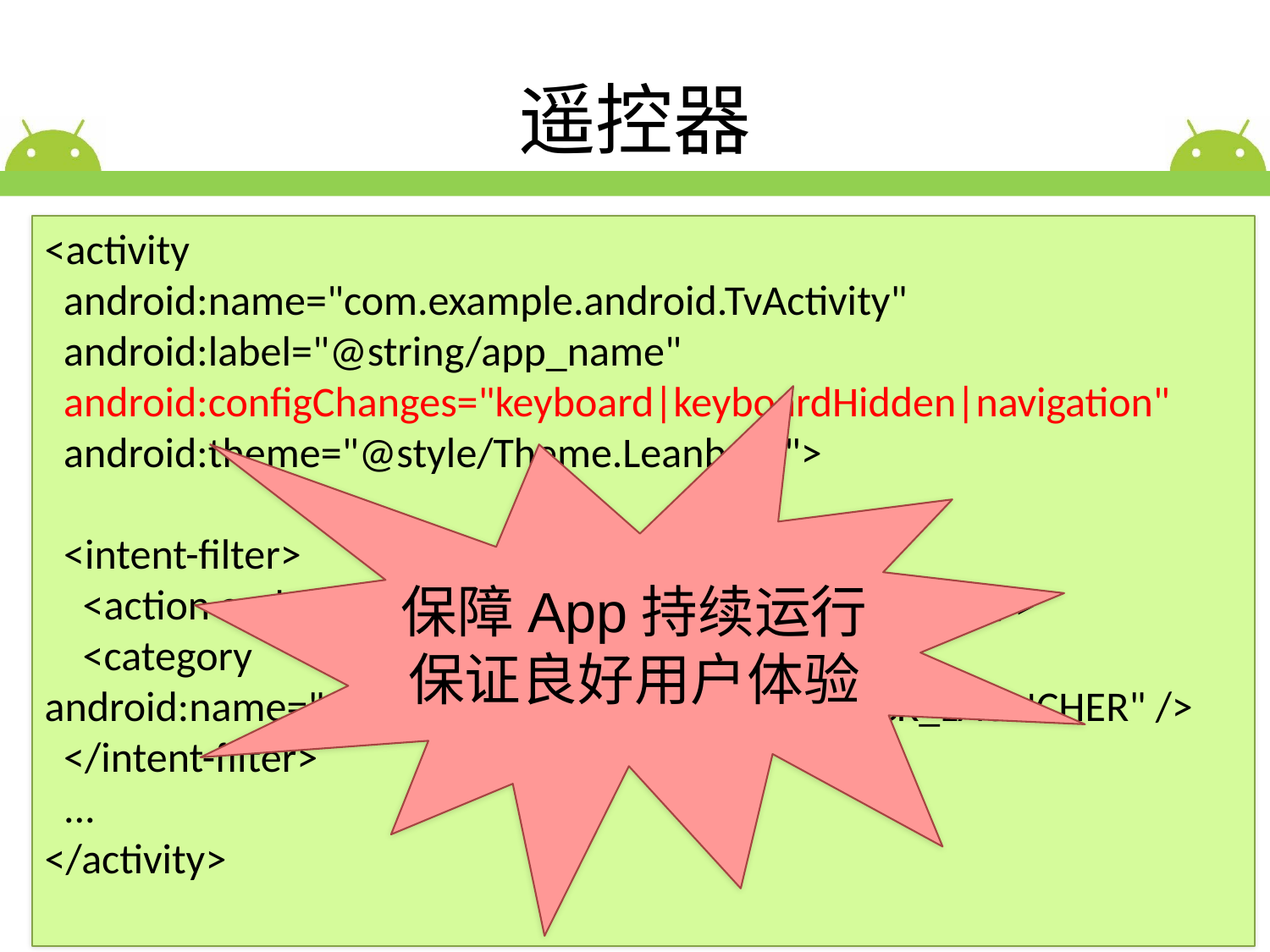

# 遥控器
<activity
  android:name="com.example.android.TvActivity"
  android:label="@string/app_name"
  android:configChanges="keyboard|keyboardHidden|navigation"
  android:theme="@style/Theme.Leanback">

  <intent-filter>
    <action android:name="android.intent.action.MAIN" />
    <category android:name="android.intent.category.LEANBACK_LAUNCHER" />
  </intent-filter>
  ...
</activity>
保障App持续运行
保证良好用户体验